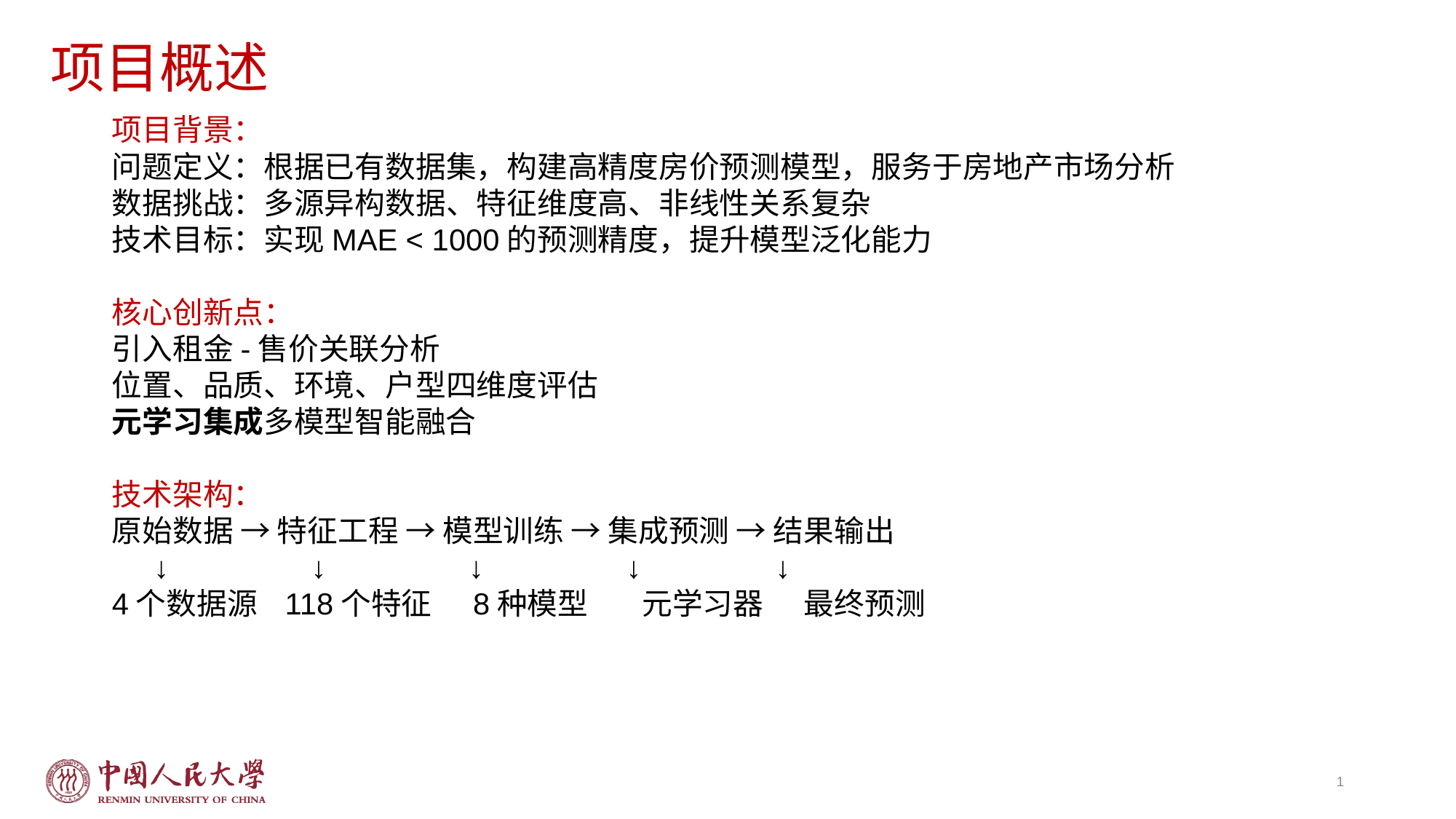

项目概述
项目背景：
问题定义：根据已有数据集，构建高精度房价预测模型，服务于房地产市场分析
数据挑战：多源异构数据、特征维度高、非线性关系复杂
技术目标：实现MAE < 1000的预测精度，提升模型泛化能力

核心创新点：
引入租金-售价关联分析
位置、品质、环境、户型四维度评估
元学习集成多模型智能融合

技术架构：
原始数据 → 特征工程 → 模型训练 → 集成预测 → 结果输出
     ↓                 ↓                 ↓                 ↓                ↓
4个数据源   118个特征     8种模型        元学习器      最终预测

1
2=
3
41
1